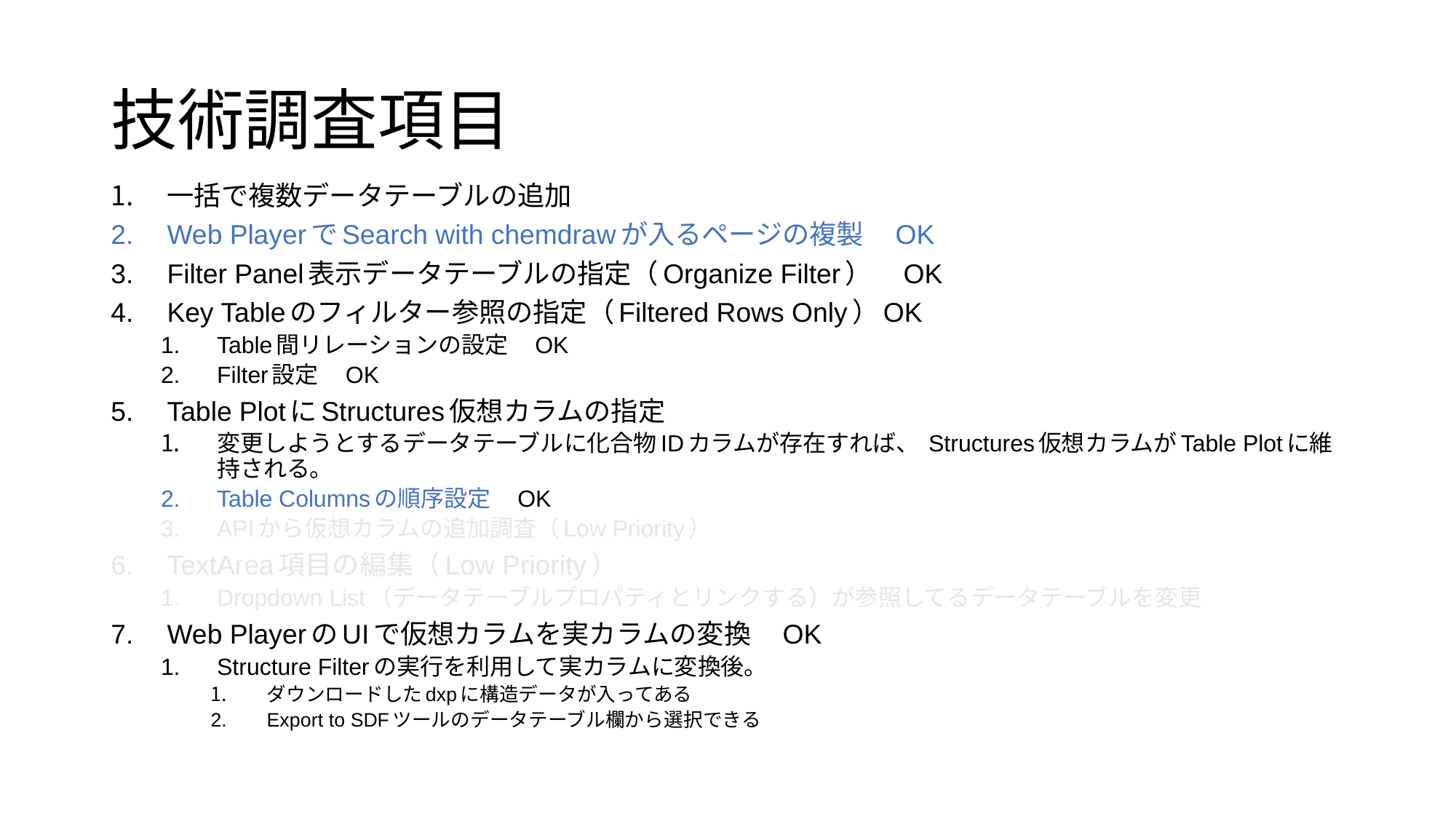

# 技術調査項目
一括で複数データテーブルの追加
Web PlayerでSearch with chemdrawが入るページの複製　OK
Filter Panel表示データテーブルの指定（Organize Filter）　OK
Key Tableのフィルター参照の指定（Filtered Rows Only）OK
Table間リレーションの設定　OK
Filter設定　OK
Table PlotにStructures仮想カラムの指定
変更しようとするデータテーブルに化合物IDカラムが存在すれば、 Structures仮想カラムがTable Plotに維持される。
Table Columnsの順序設定　OK
APIから仮想カラムの追加調査（Low Priority）
TextArea項目の編集（Low Priority）
Dropdown List（データテーブルプロパティとリンクする）が参照してるデータテーブルを変更
Web PlayerのUIで仮想カラムを実カラムの変換　OK
Structure Filterの実行を利用して実カラムに変換後。
ダウンロードしたdxpに構造データが入ってある
Export to SDFツールのデータテーブル欄から選択できる